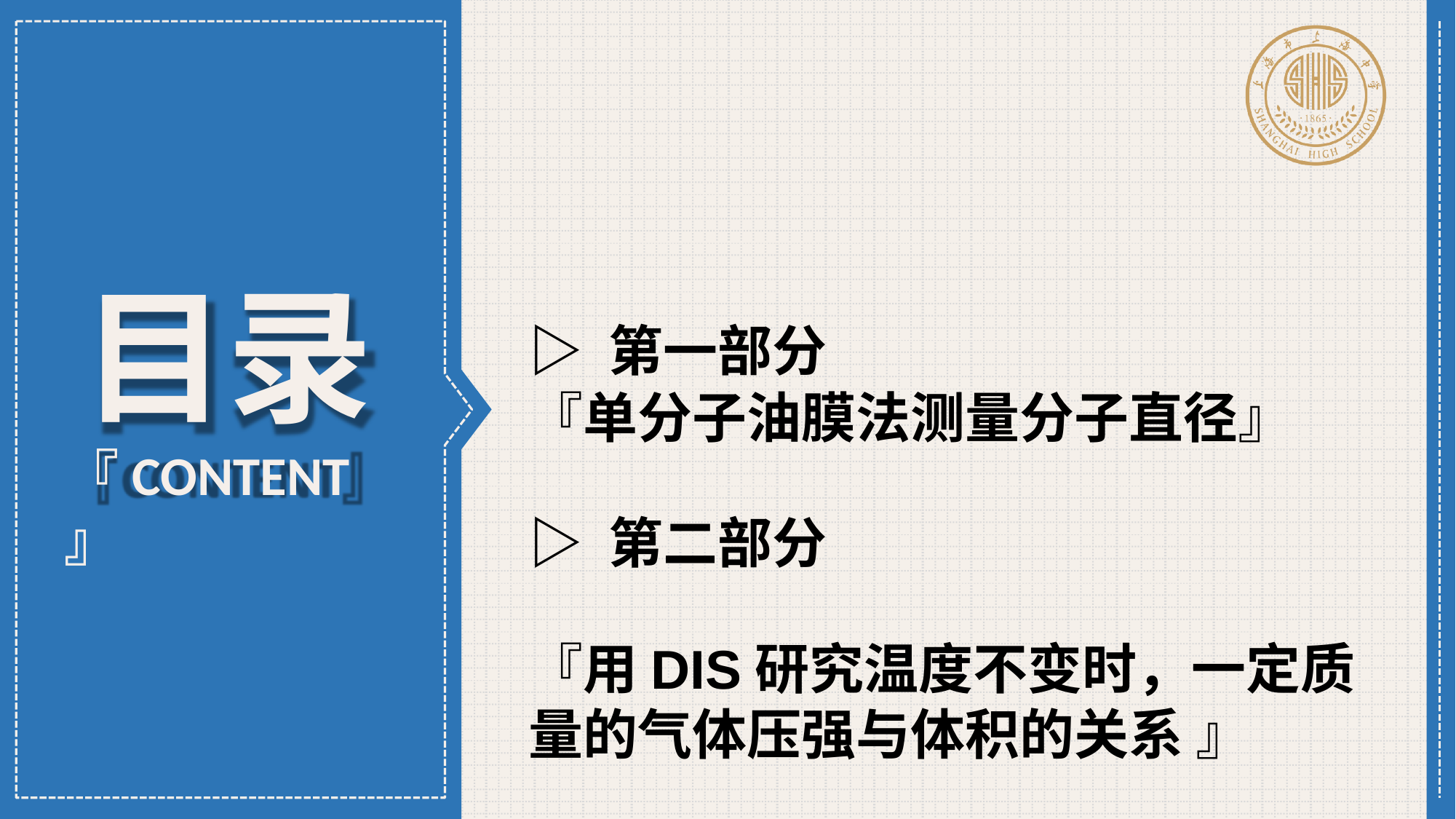

# 目录
『CONTENT』
▷ 第一部分
『单分子油膜法测量分子直径』
▷ 第二部分
『用DIS研究温度不变时，一定质量的气体压强与体积的关系 』